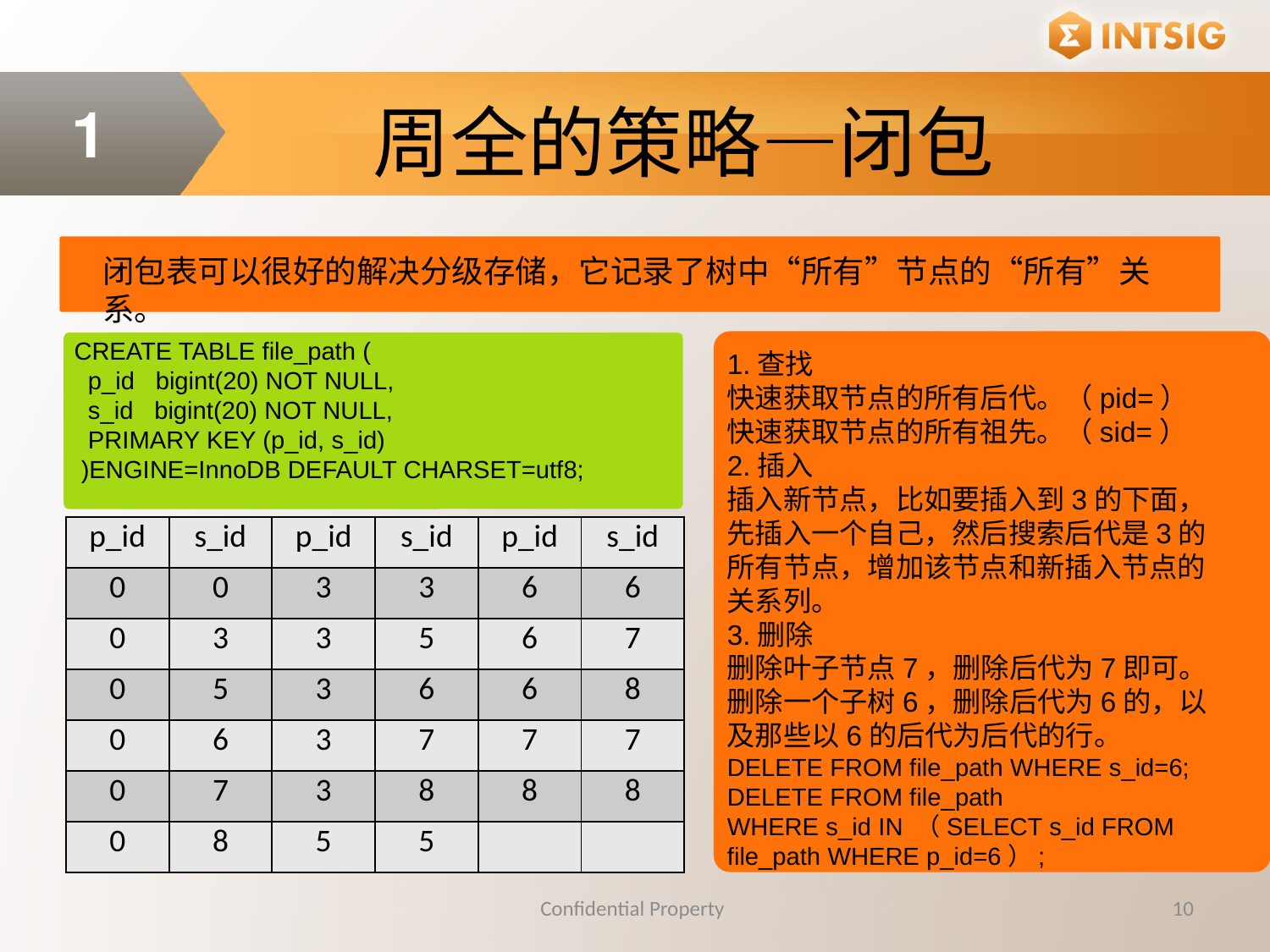

周全的策略—闭包
1

闭包表可以很好的解决分级存储，它记录了树中“所有”节点的“所有”关系。
CREATE TABLE file_path (
  p_id   bigint(20) NOT NULL,
  s_id   bigint(20) NOT NULL,
  PRIMARY KEY (p_id, s_id)
 )ENGINE=InnoDB DEFAULT CHARSET=utf8;

1.查找
快速获取节点的所有后代。（pid=）
快速获取节点的所有祖先。（sid=）
2.插入
插入新节点，比如要插入到3的下面，
先插入一个自己，然后搜索后代是3的所有节点，增加该节点和新插入节点的关系列。
3.删除
删除叶子节点7，删除后代为7即可。
删除一个子树6，删除后代为6的，以及那些以6的后代为后代的行。
DELETE FROM file_path WHERE s_id=6;
DELETE FROM file_path
WHERE s_id IN （SELECT s_id FROM file_path WHERE p_id=6）;

| p\_id | s\_id | p\_id | s\_id | p\_id | s\_id |
| --- | --- | --- | --- | --- | --- |
| 0 | 0 | 3 | 3 | 6 | 6 |
| 0 | 3 | 3 | 5 | 6 | 7 |
| 0 | 5 | 3 | 6 | 6 | 8 |
| 0 | 6 | 3 | 7 | 7 | 7 |
| 0 | 7 | 3 | 8 | 8 | 8 |
| 0 | 8 | 5 | 5 |  |  |
Confidential Property
10